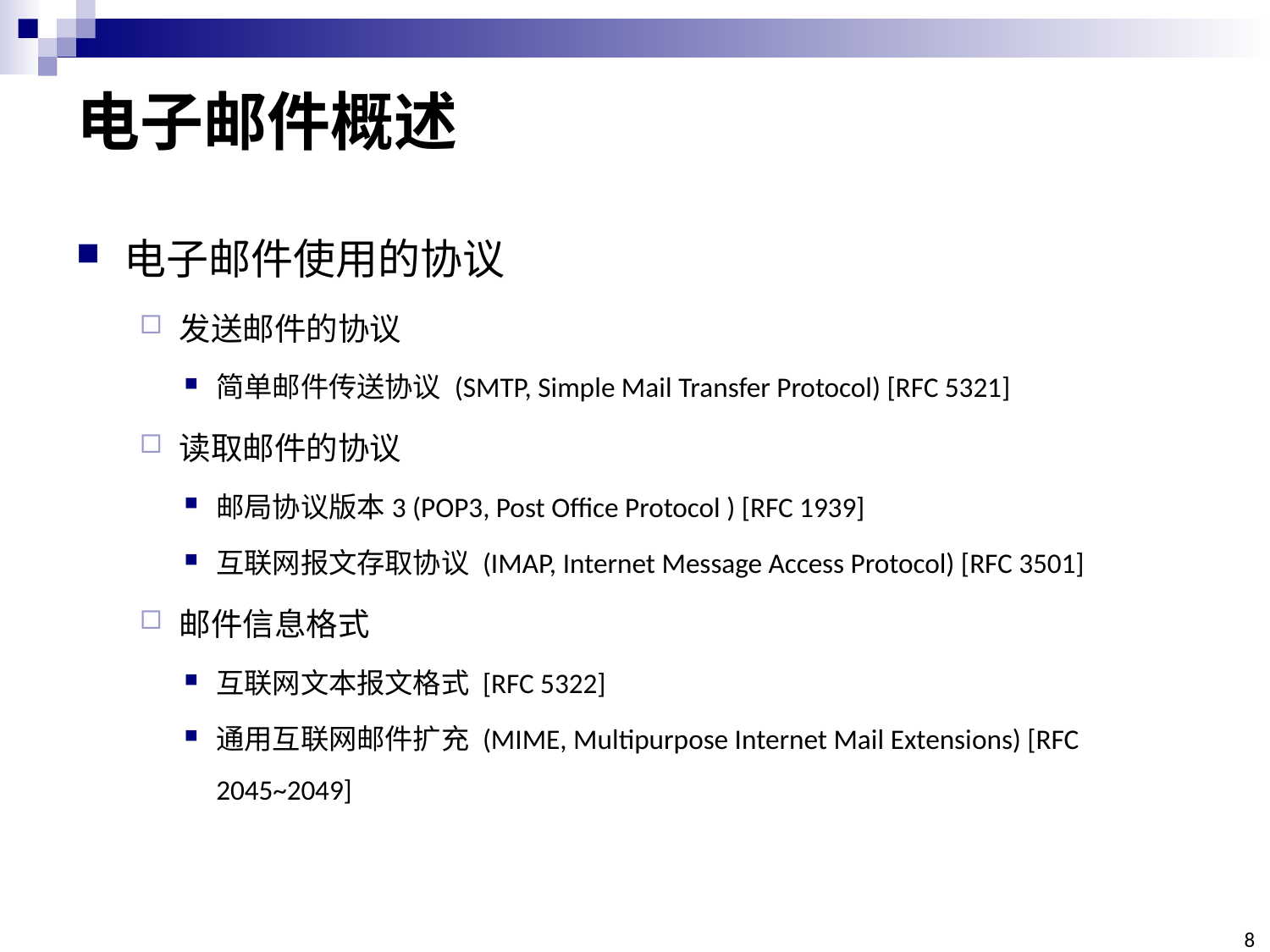

# 电子邮件概述
电子邮件使用的协议
发送邮件的协议
简单邮件传送协议 (SMTP, Simple Mail Transfer Protocol) [RFC 5321]
读取邮件的协议
邮局协议版本3 (POP3, Post Office Protocol ) [RFC 1939]
互联网报文存取协议 (IMAP, Internet Message Access Protocol) [RFC 3501]
邮件信息格式
互联网文本报文格式 [RFC 5322]
通用互联网邮件扩充 (MIME, Multipurpose Internet Mail Extensions) [RFC 2045~2049]
8